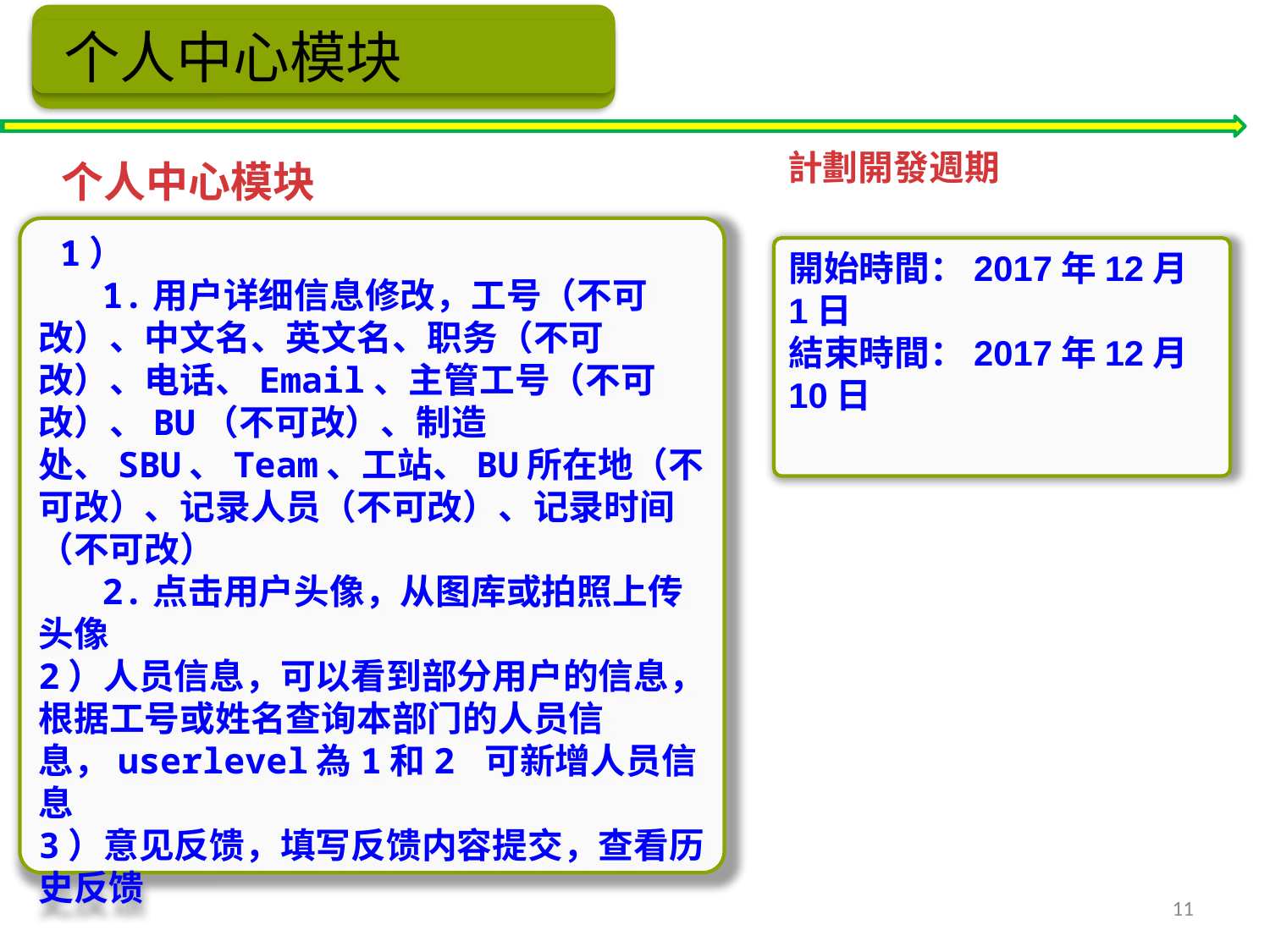

个人中心模块

計劃開發週期

个人中心模块
 1）
   1.用户详细信息修改，工号（不可改）、中文名、英文名、职务（不可改）、电话、Email、主管工号（不可改）、BU（不可改）、制造处、SBU、Team、工站、BU所在地（不可改）、记录人员（不可改）、记录时间（不可改）
   2.点击用户头像，从图库或拍照上传头像
2）人员信息，可以看到部分用户的信息，根据工号或姓名查询本部门的人员信息，userlevel為1和2 可新增人员信息
3）意见反馈，填写反馈内容提交，查看历史反馈
開始時間：2017年12月1日
結束時間：2017年12月10日

11